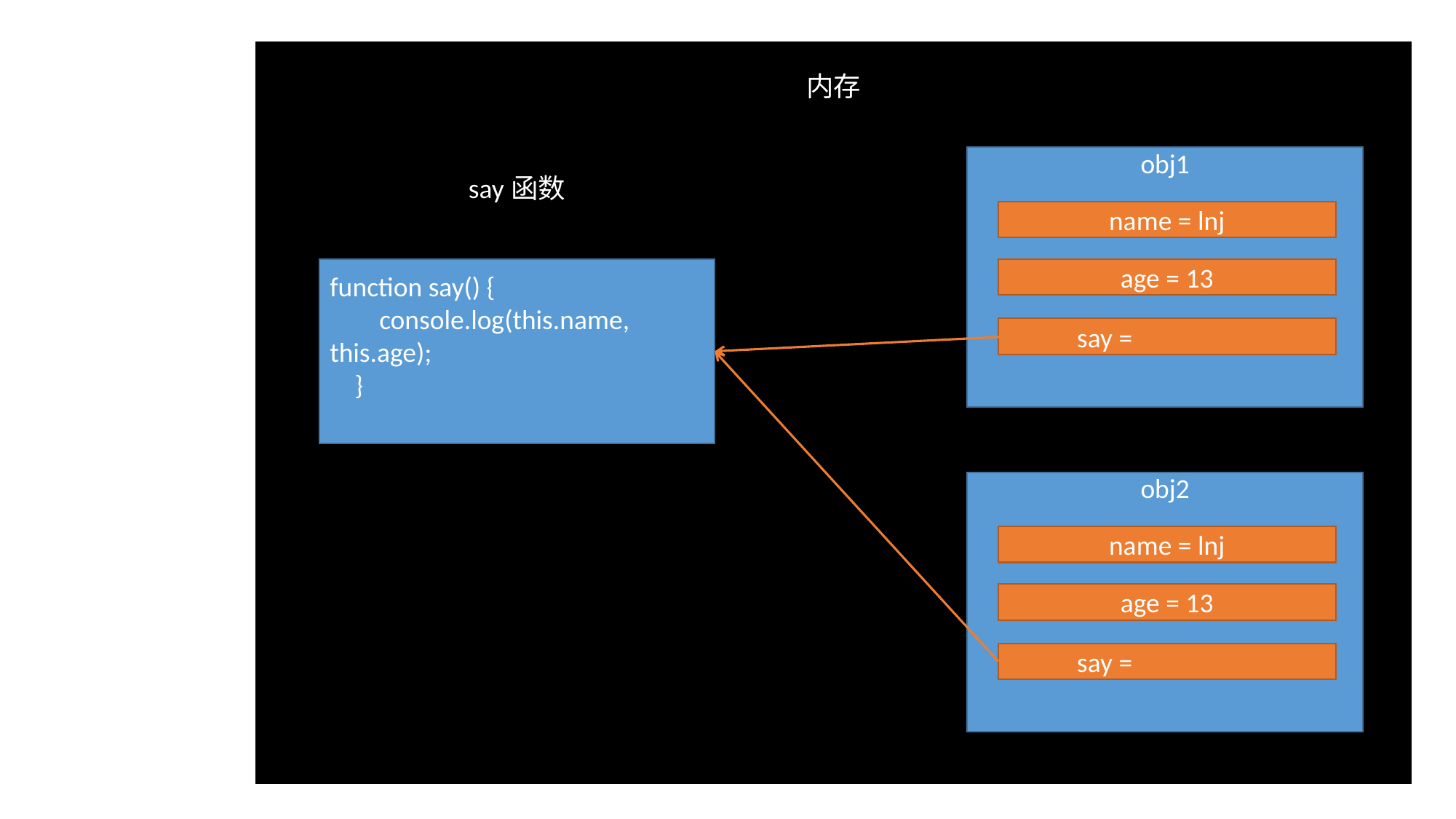

内存

obj1

name = lnj
age = 13
           say =
say函数

function say() {
        console.log(this.name, this.age);
    }

obj2

name = lnj
age = 13
           say =